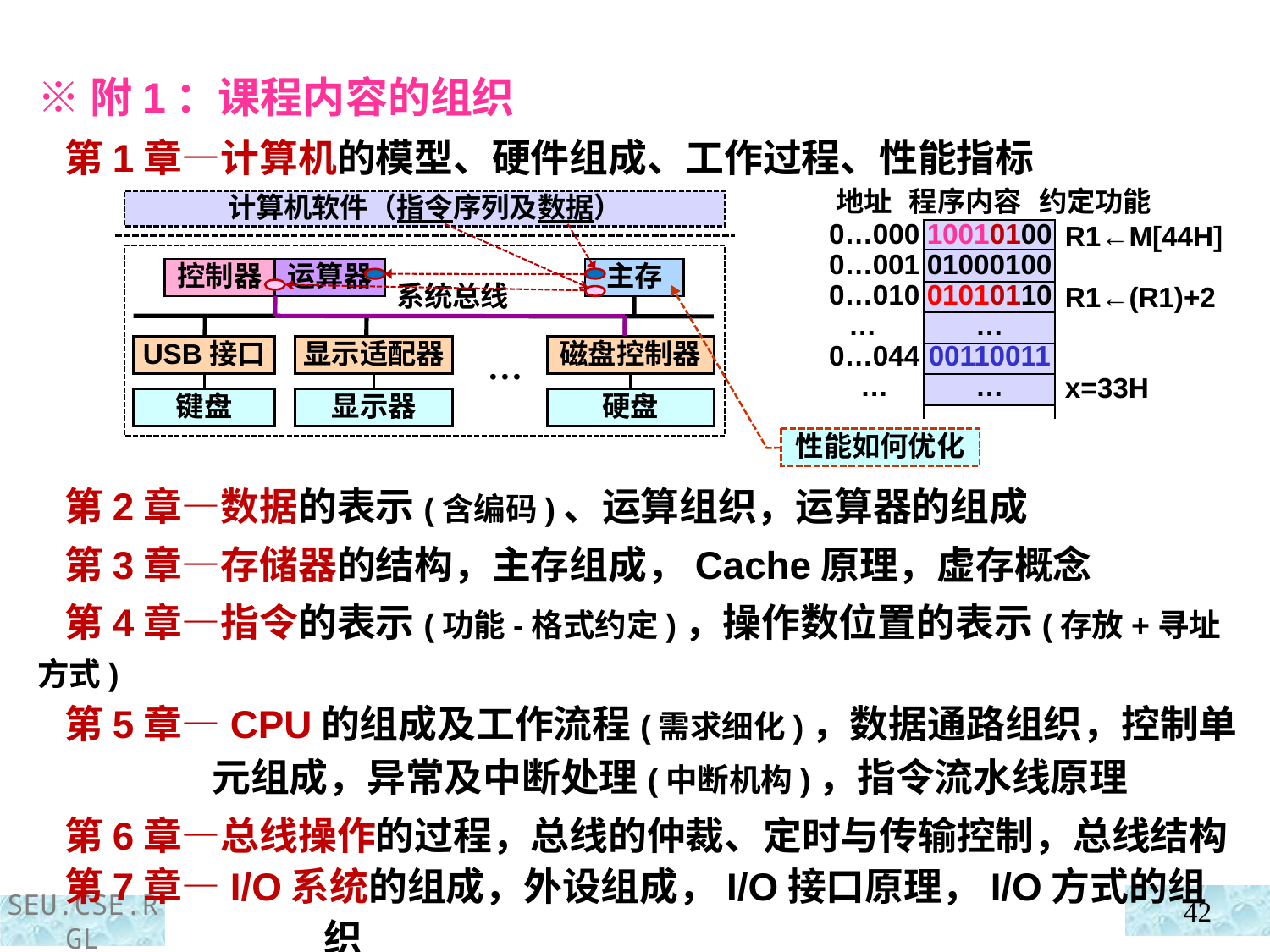

※附1：课程内容的组织
  第1章—计算机的模型、硬件组成、工作过程、性能指标

  第2章—数据的表示(含编码)、运算组织，运算器的组成
  第3章—存储器的结构，主存组成，Cache原理，虚存概念
  第4章—指令的表示(功能-格式约定)，操作数位置的表示(存放+寻址方式)
  第5章—CPU的组成及工作流程(需求细化)，数据通路组织，控制单元组成，异常及中断处理(中断机构)，指令流水线原理
  第6章—总线操作的过程，总线的仲裁、定时与传输控制，总线结构
  第7章—I/O系统的组成，外设组成，I/O接口原理，I/O方式的组织
 地址   程序内容   约定功能
R1←M[44H]

R1←(R1)+2

x=33H

0…000
0…001
0…010
…
0…044
…

10010100
01000100
01010110
…
00110011
…
计算机软件（指令序列及数据）

控制器
运算器
主存
系统总线
USB接口
显示适配器
磁盘控制器
…
键盘
显示器
硬盘

性能如何优化
42